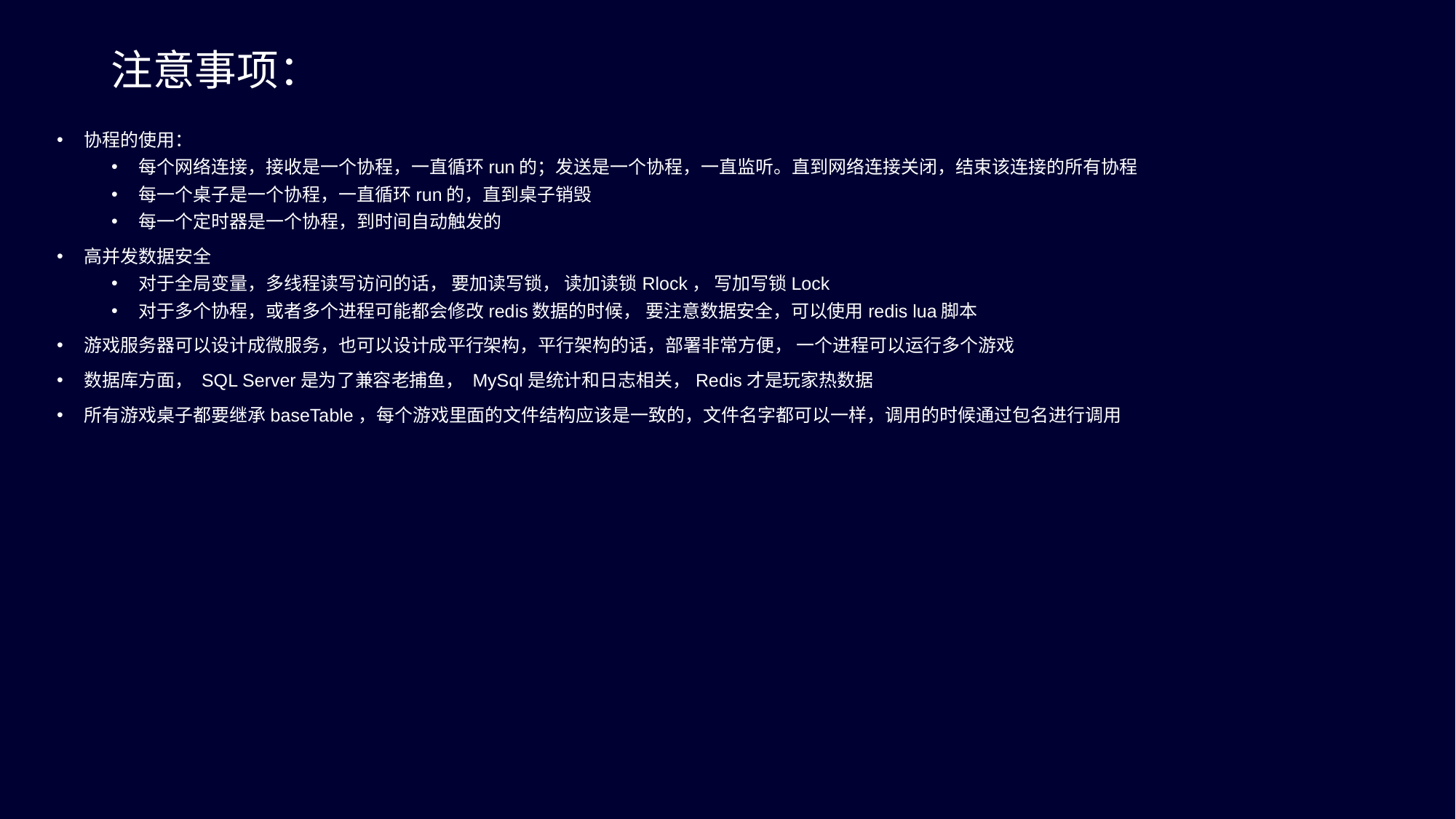

# 注意事项：
协程的使用：
每个网络连接，接收是一个协程，一直循环run的；发送是一个协程，一直监听。直到网络连接关闭，结束该连接的所有协程
每一个桌子是一个协程，一直循环run的，直到桌子销毁
每一个定时器是一个协程，到时间自动触发的
高并发数据安全
对于全局变量，多线程读写访问的话， 要加读写锁， 读加读锁Rlock， 写加写锁Lock
对于多个协程，或者多个进程可能都会修改redis数据的时候， 要注意数据安全，可以使用redis lua脚本
游戏服务器可以设计成微服务，也可以设计成平行架构，平行架构的话，部署非常方便， 一个进程可以运行多个游戏
数据库方面， SQL Server是为了兼容老捕鱼， MySql是统计和日志相关，Redis才是玩家热数据
所有游戏桌子都要继承baseTable，每个游戏里面的文件结构应该是一致的，文件名字都可以一样，调用的时候通过包名进行调用